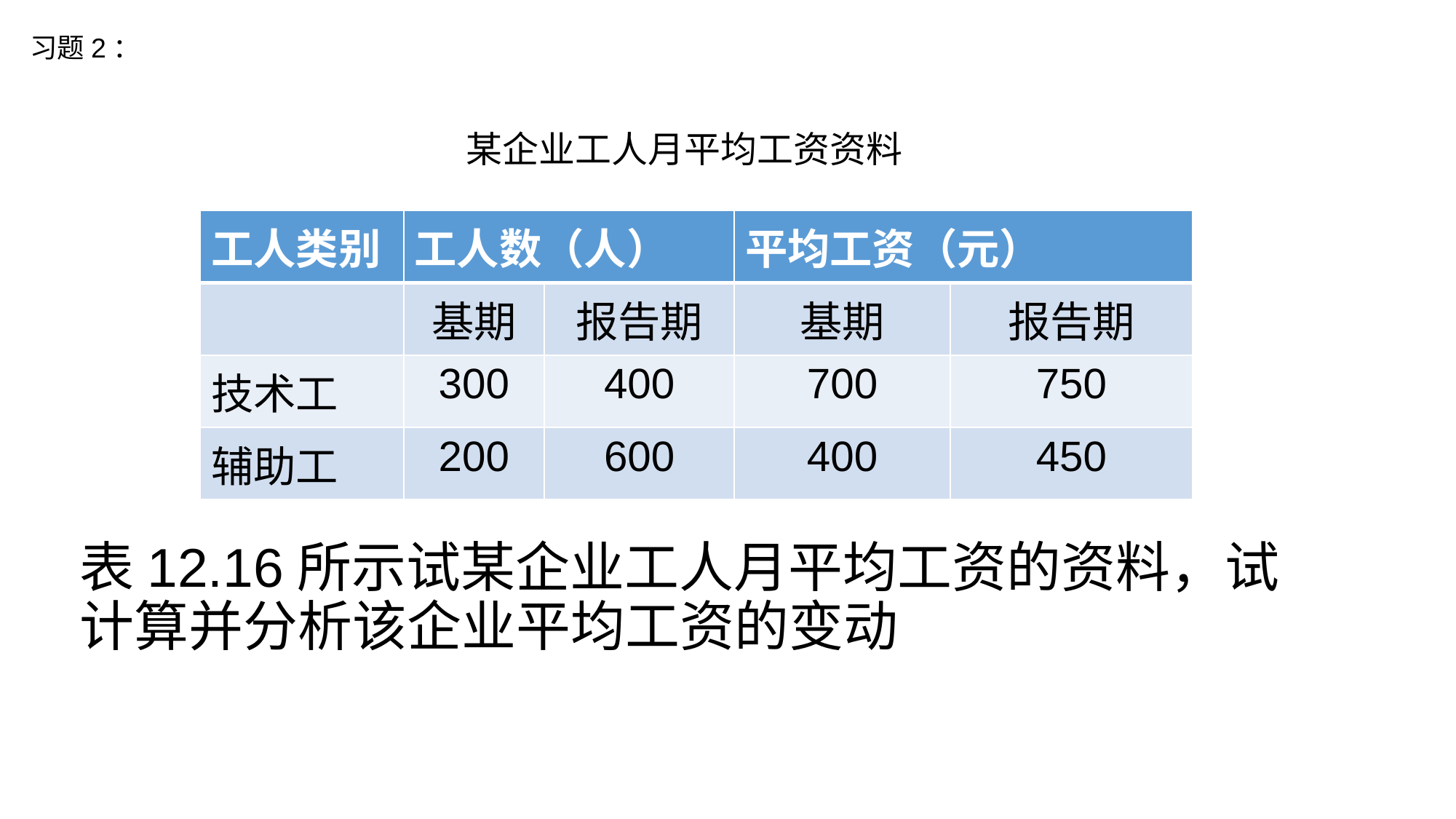

习题2：
某企业工人月平均工资资料
| 工人类别 | 工人数（人） |  | 平均工资（元） |  |
| --- | --- | --- | --- | --- |
|  | 基期 | 报告期 | 基期 | 报告期 |
| 技术工 | 300 | 400 | 700 | 750 |
| 辅助工 | 200 | 600 | 400 | 450 |
# 表12.16所示试某企业工人月平均工资的资料，试计算并分析该企业平均工资的变动